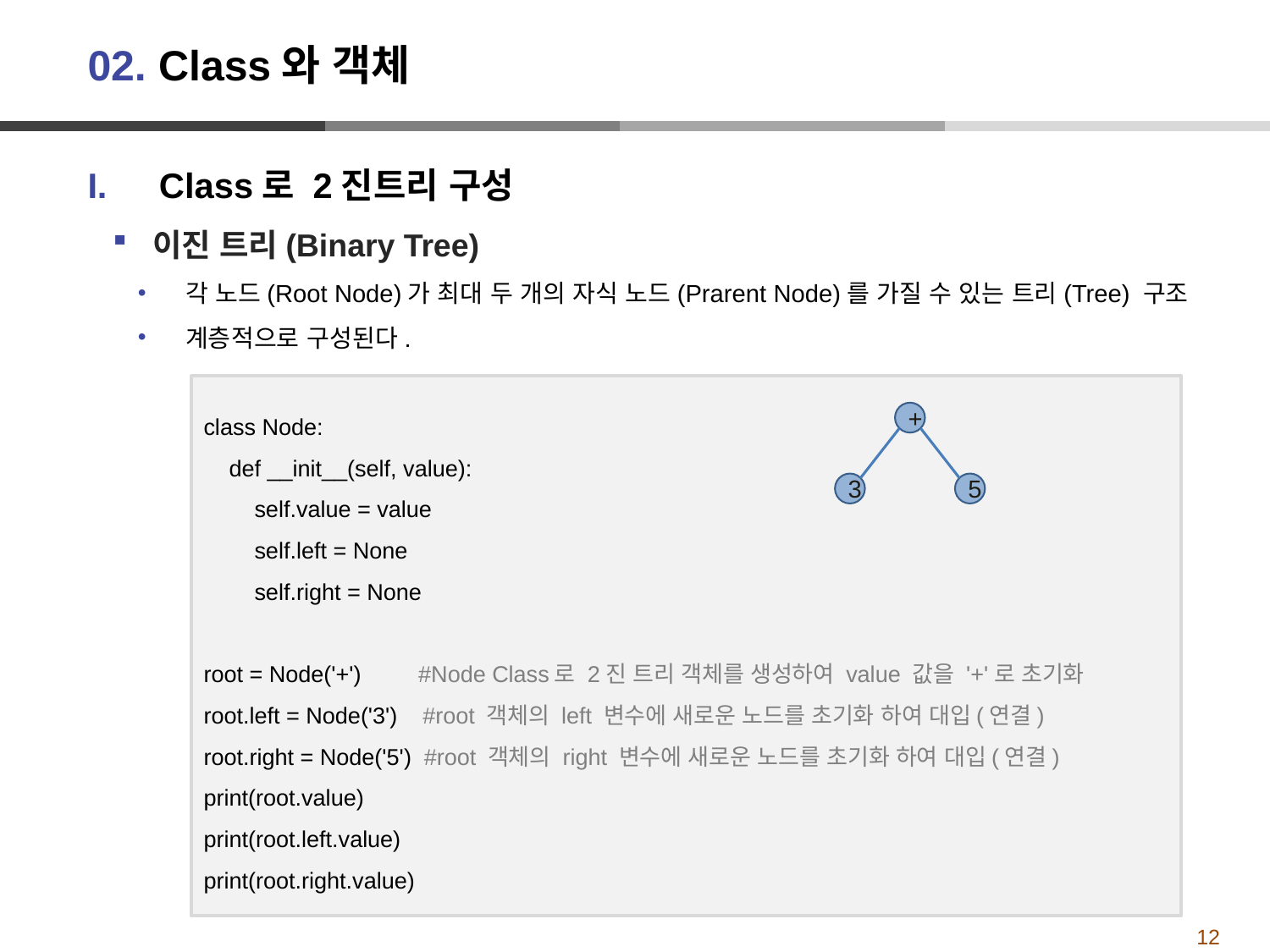

# 02. Class와 객체
Class로 2진트리 구성
이진 트리(Binary Tree)
각 노드(Root Node)가 최대 두 개의 자식 노드(Prarent Node)를 가질 수 있는 트리(Tree) 구조
계층적으로 구성된다.
class Node:
    def __init__(self, value):
        self.value = value
        self.left = None
        self.right = None

root = Node('+')         #Node Class로 2진 트리 객체를 생성하여 value 값을 '+'로 초기화
root.left = Node('3')    #root 객체의 left 변수에 새로운 노드를 초기화 하여 대입(연결)
root.right = Node('5')  #root 객체의 right 변수에 새로운 노드를 초기화 하여 대입(연결)
print(root.value)
print(root.left.value)
print(root.right.value)
+
3
5